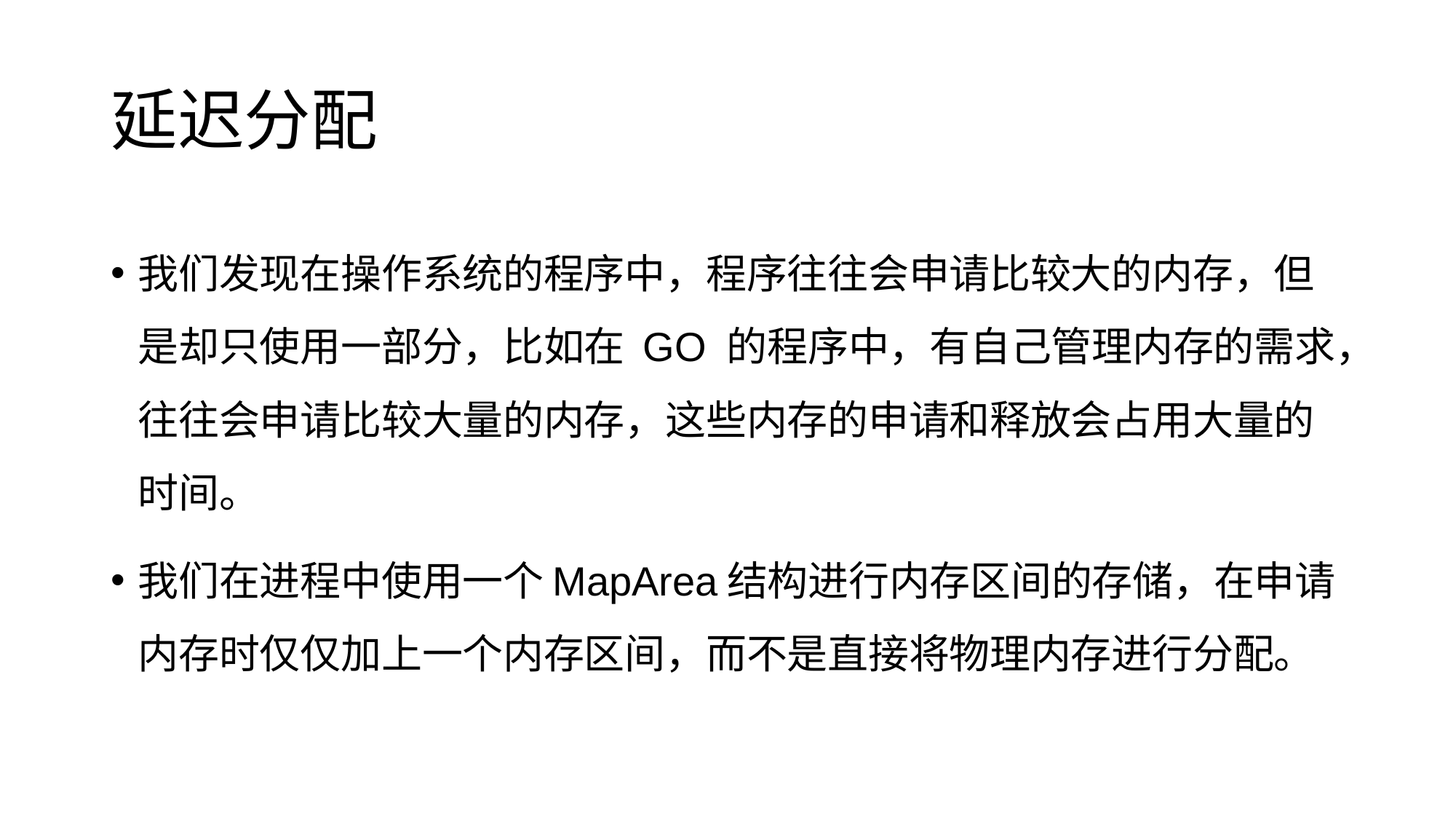

# 延迟分配
我们发现在操作系统的程序中，程序往往会申请比较大的内存，但是却只使用一部分，比如在 GO 的程序中，有自己管理内存的需求，往往会申请比较大量的内存，这些内存的申请和释放会占用大量的时间。
我们在进程中使用一个MapArea结构进行内存区间的存储，在申请内存时仅仅加上一个内存区间，而不是直接将物理内存进行分配。